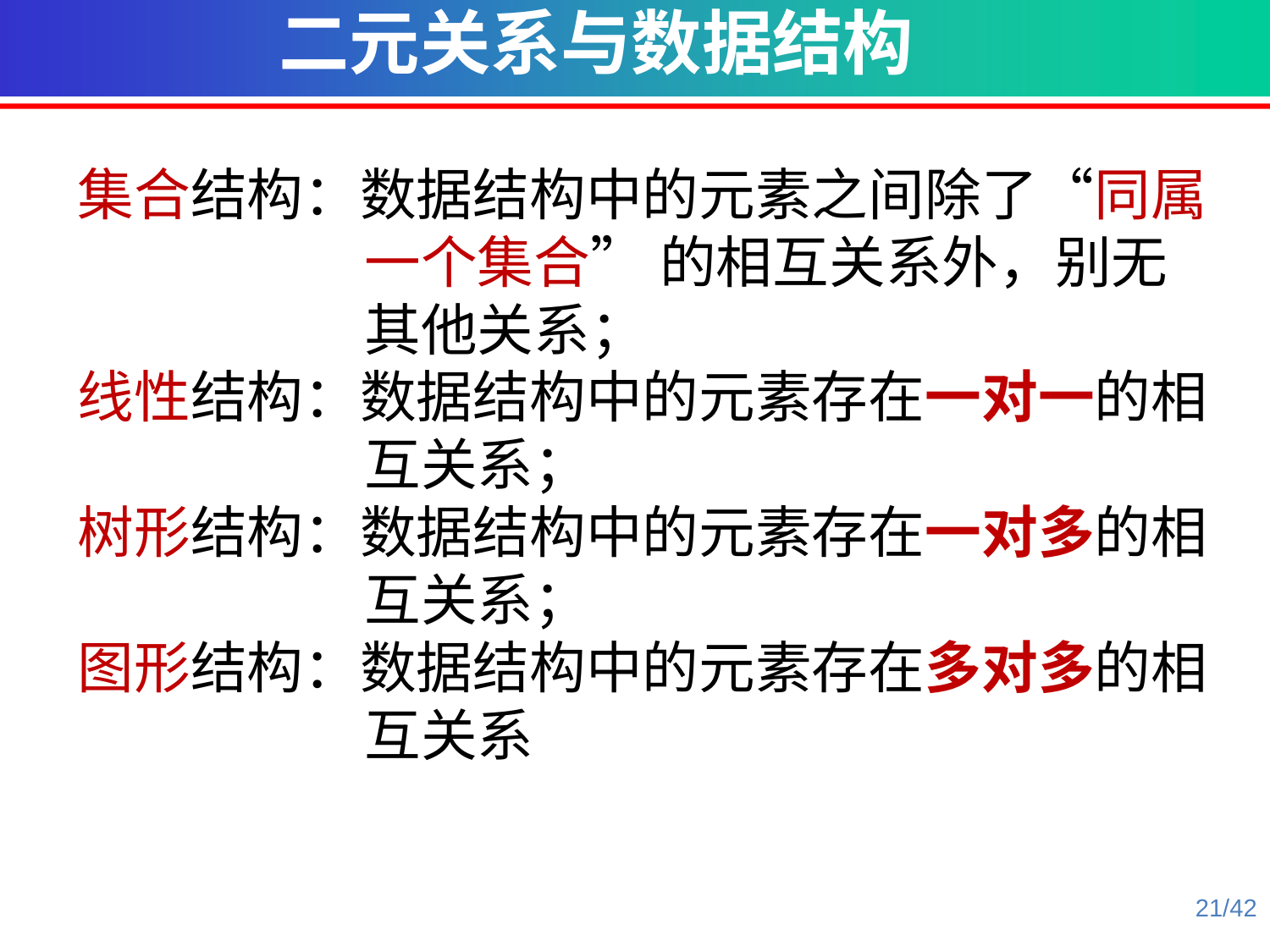

二元关系与数据结构
集合结构：数据结构中的元素之间除了“同属一个集合” 的相互关系外，别无其他关系；
线性结构：数据结构中的元素存在一对一的相互关系；
树形结构：数据结构中的元素存在一对多的相互关系；
图形结构：数据结构中的元素存在多对多的相互关系

21/42